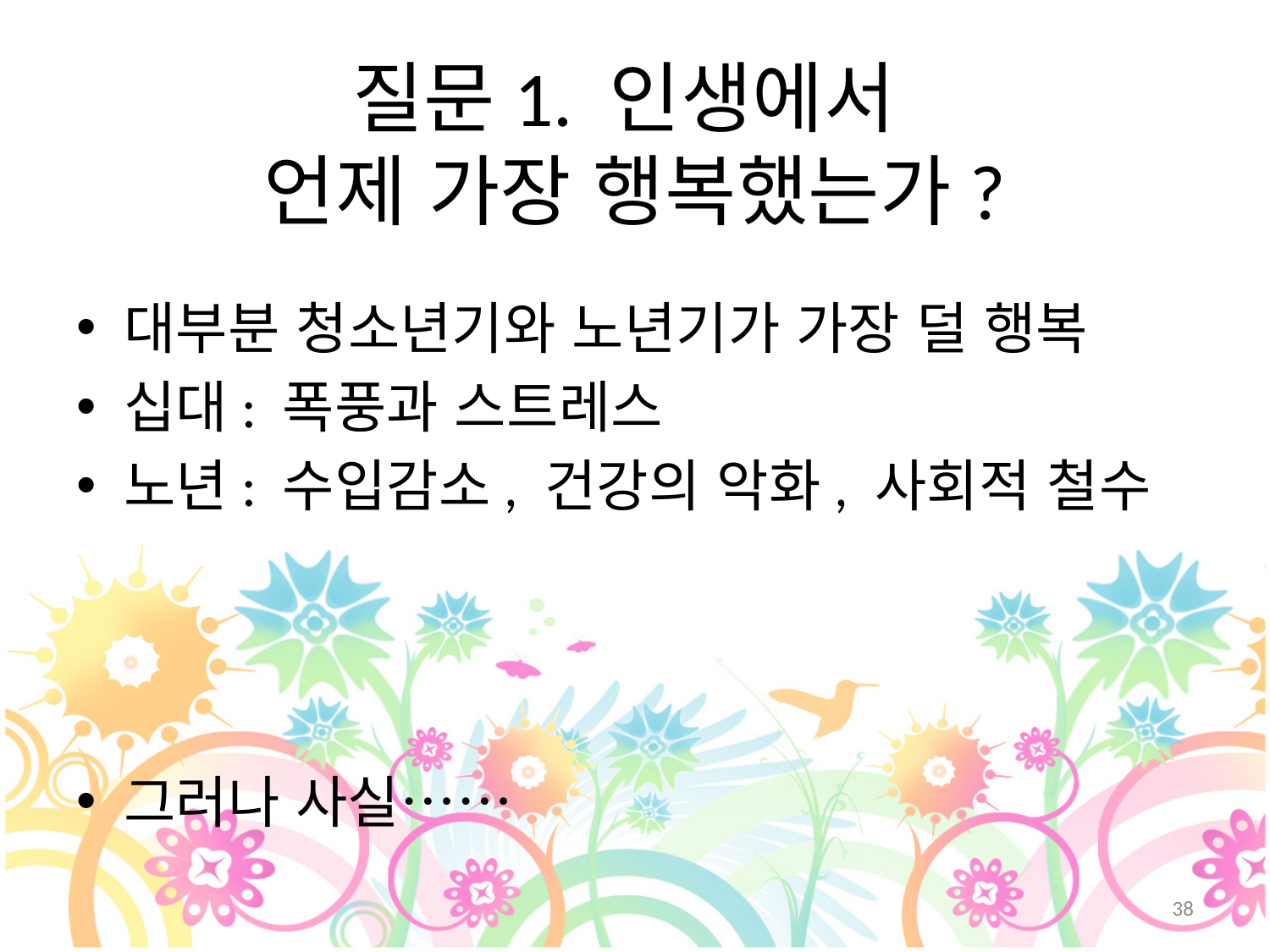

# 질문1. 인생에서 언제 가장 행복했는가?
대부분 청소년기와 노년기가 가장 덜 행복
십대: 폭풍과 스트레스
노년: 수입감소, 건강의 악화, 사회적 철수

그러나 사실……
38